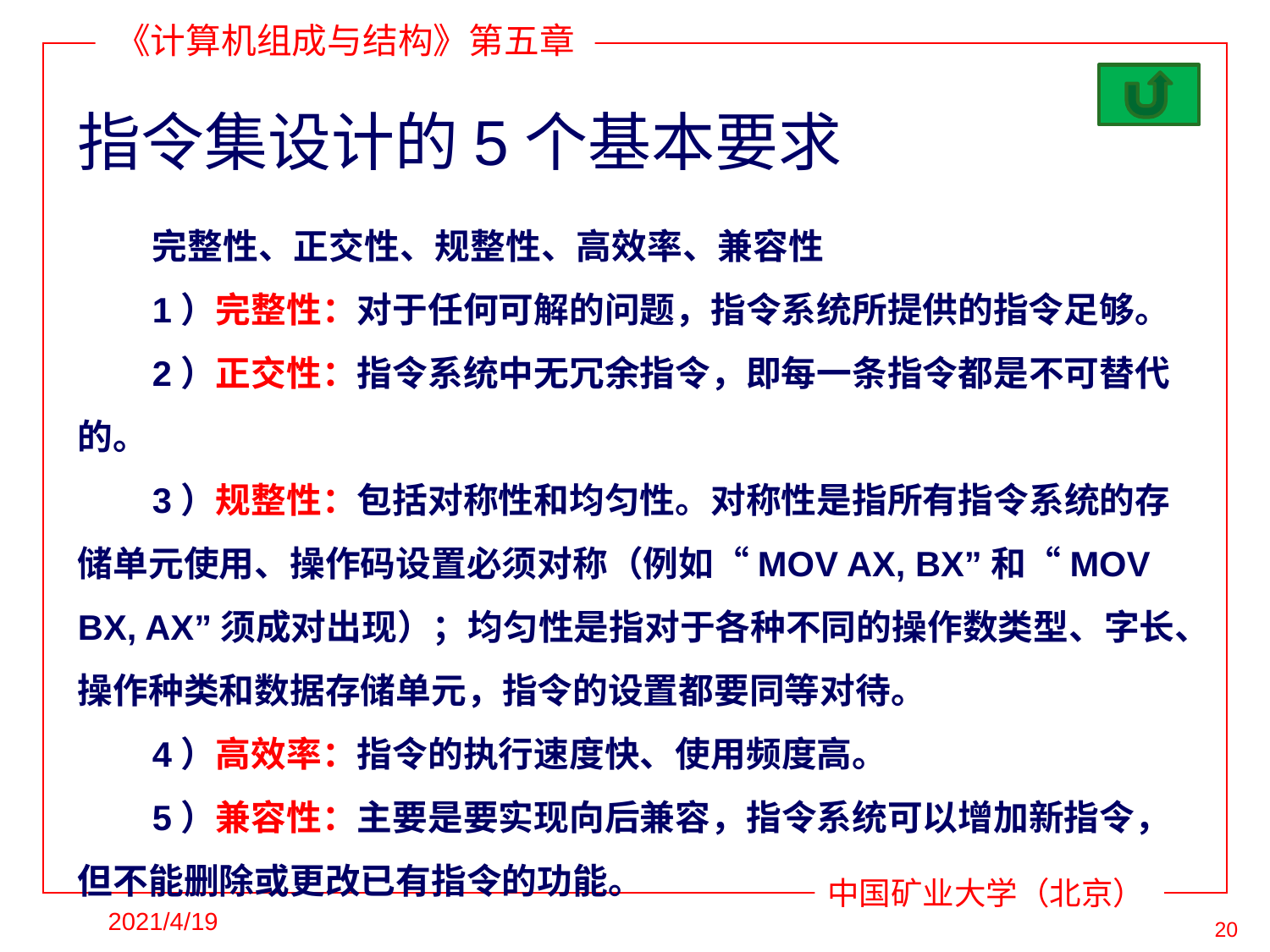

# 指令集设计的5个基本要求
完整性、正交性、规整性、高效率、兼容性
1）完整性：对于任何可解的问题，指令系统所提供的指令足够。
2）正交性：指令系统中无冗余指令，即每一条指令都是不可替代的。
3）规整性：包括对称性和均匀性。对称性是指所有指令系统的存储单元使用、操作码设置必须对称（例如“MOV AX, BX”和“MOV BX, AX”须成对出现）；均匀性是指对于各种不同的操作数类型、字长、操作种类和数据存储单元，指令的设置都要同等对待。
4）高效率：指令的执行速度快、使用频度高。
5）兼容性：主要是要实现向后兼容，指令系统可以增加新指令，但不能删除或更改已有指令的功能。
2021/4/19